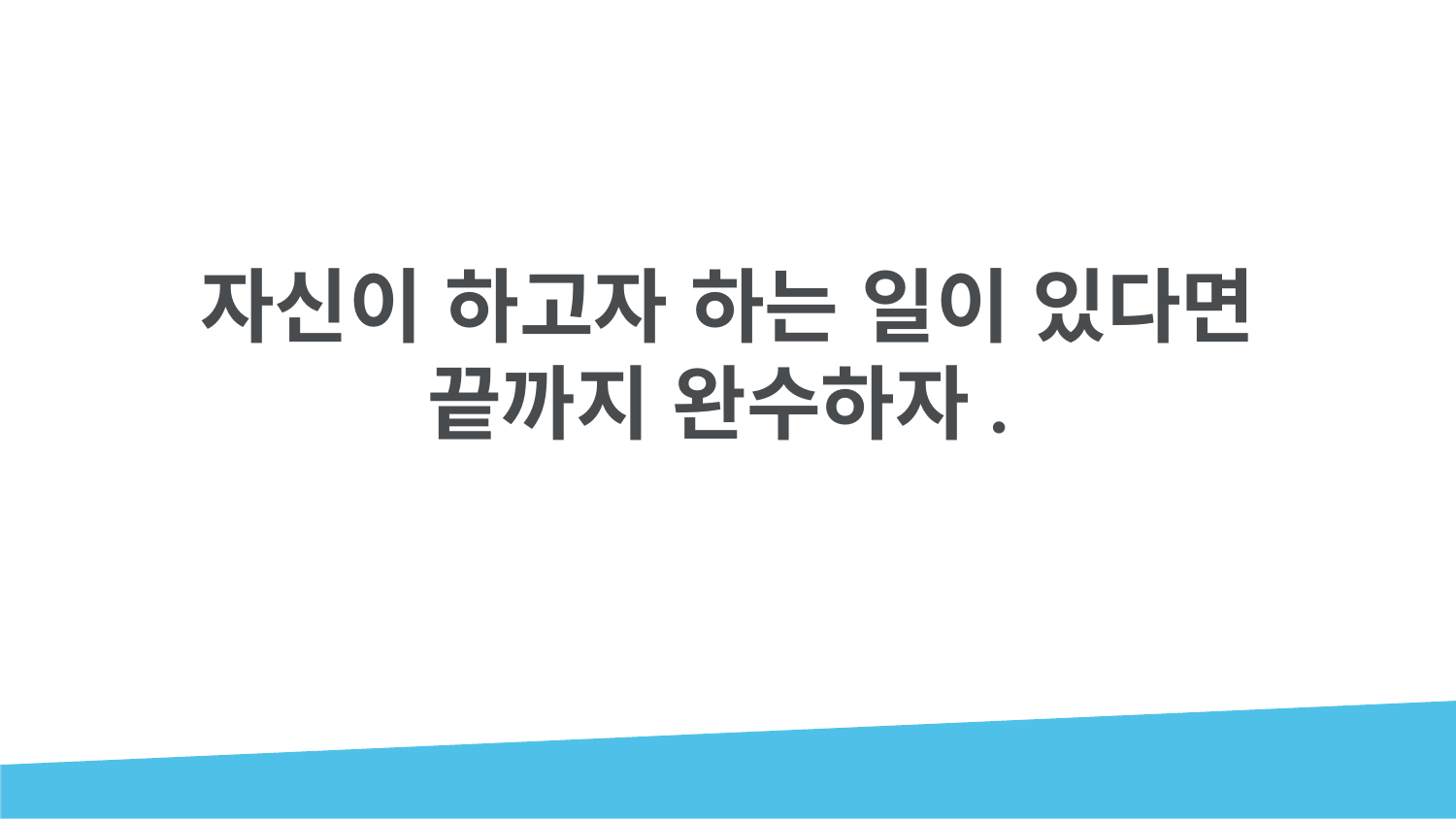

자신이 하고자 하는 일이 있다면 끝까지 완수하자.